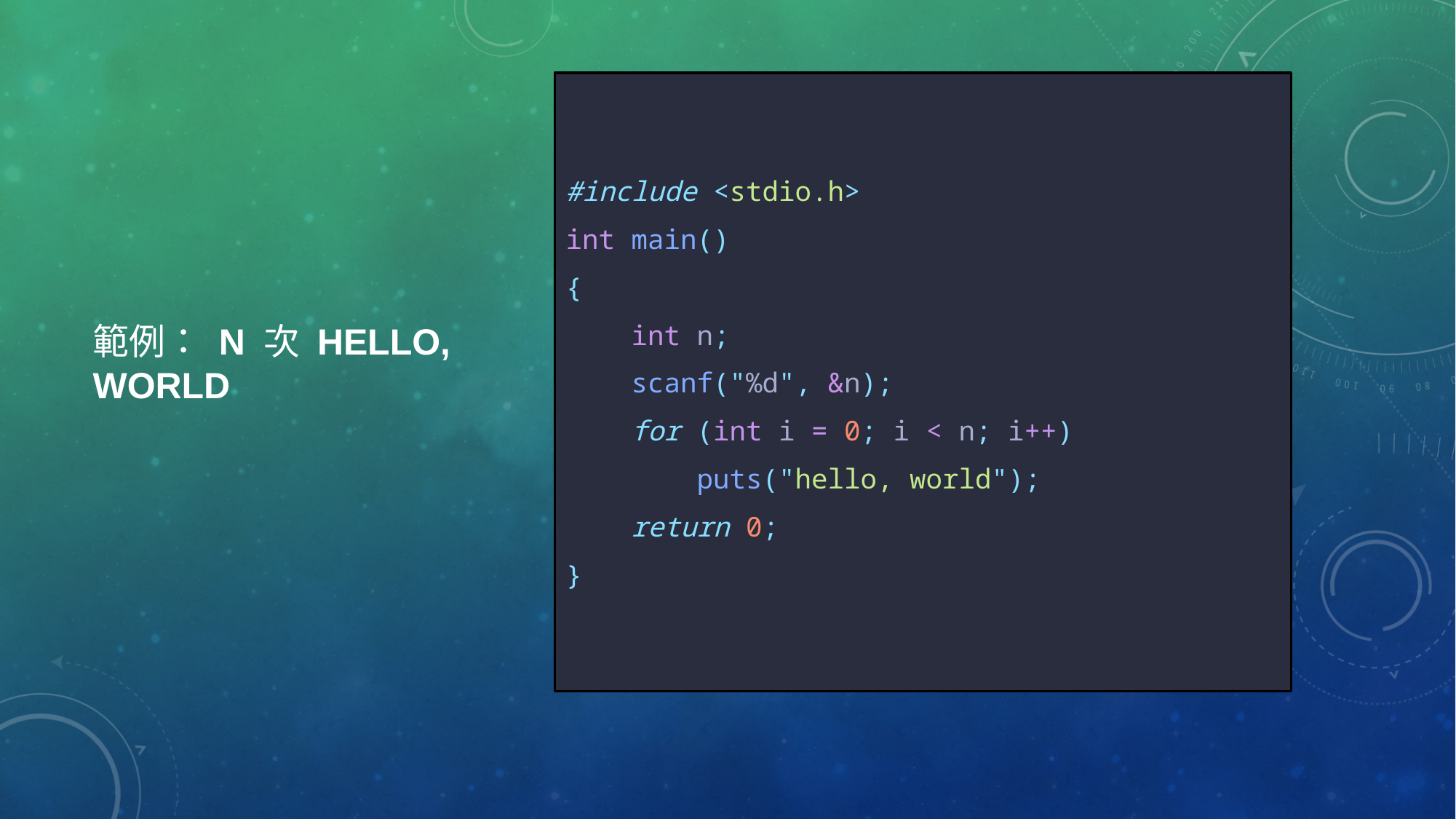

#include <stdio.h>
int main()
{
    int n;
    scanf("%d", &n);
    for (int i = 0; i < n; i++)
        puts("hello, world");
    return 0;
}
# 範例： n 次 hello, world